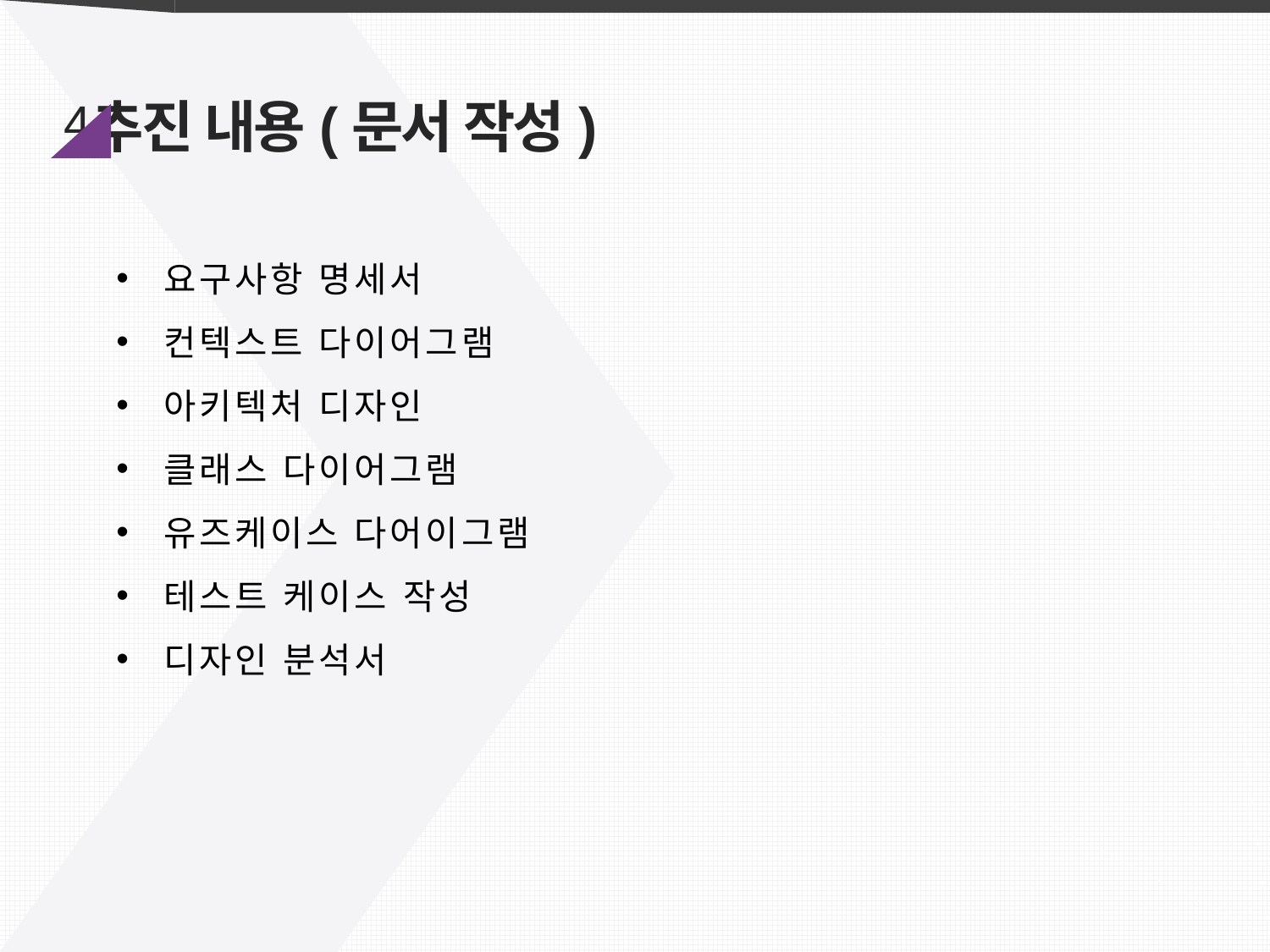

4
추진 내용(문서 작성)

요구사항 명세서
컨텍스트 다이어그램
아키텍처 디자인
클래스 다이어그램
유즈케이스 다어이그램
테스트 케이스 작성
디자인 분석서